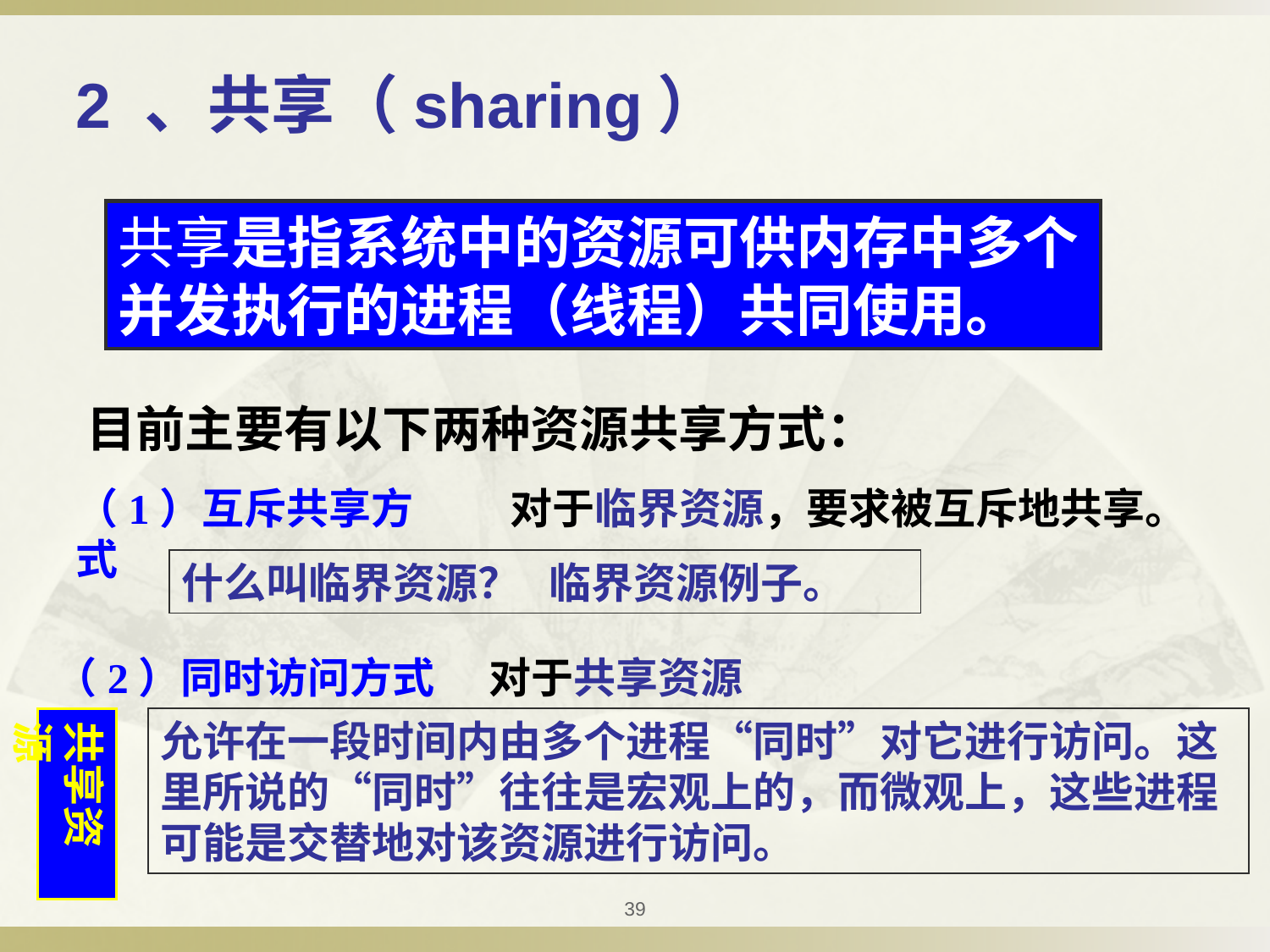

2 、共享（sharing）
共享是指系统中的资源可供内存中多个并发执行的进程（线程）共同使用。
目前主要有以下两种资源共享方式：
（1）互斥共享方式
对于临界资源，要求被互斥地共享。
什么叫临界资源？   临界资源例子。
（2）同时访问方式
对于共享资源
共享资源
允许在一段时间内由多个进程“同时”对它进行访问。这里所说的“同时”往往是宏观上的，而微观上，这些进程可能是交替地对该资源进行访问。
39